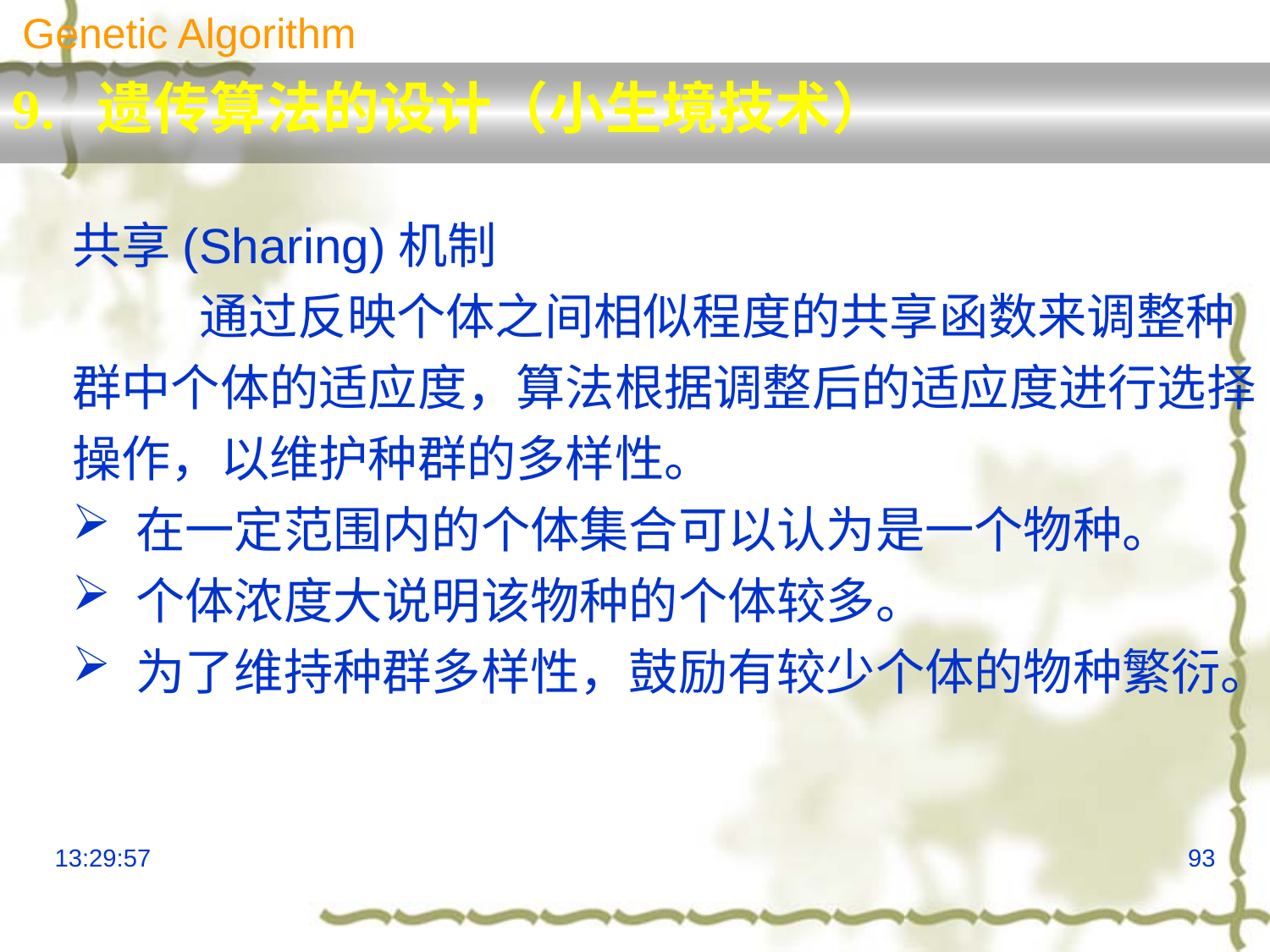

Genetic Algorithm
9.  遗传算法的设计（小生境技术）
共享(Sharing)机制
 	通过反映个体之间相似程度的共享函数来调整种群中个体的适应度，算法根据调整后的适应度进行选择操作，以维护种群的多样性。
在一定范围内的个体集合可以认为是一个物种。
个体浓度大说明该物种的个体较多。
为了维持种群多样性，鼓励有较少个体的物种繁衍。

13:29:57
93